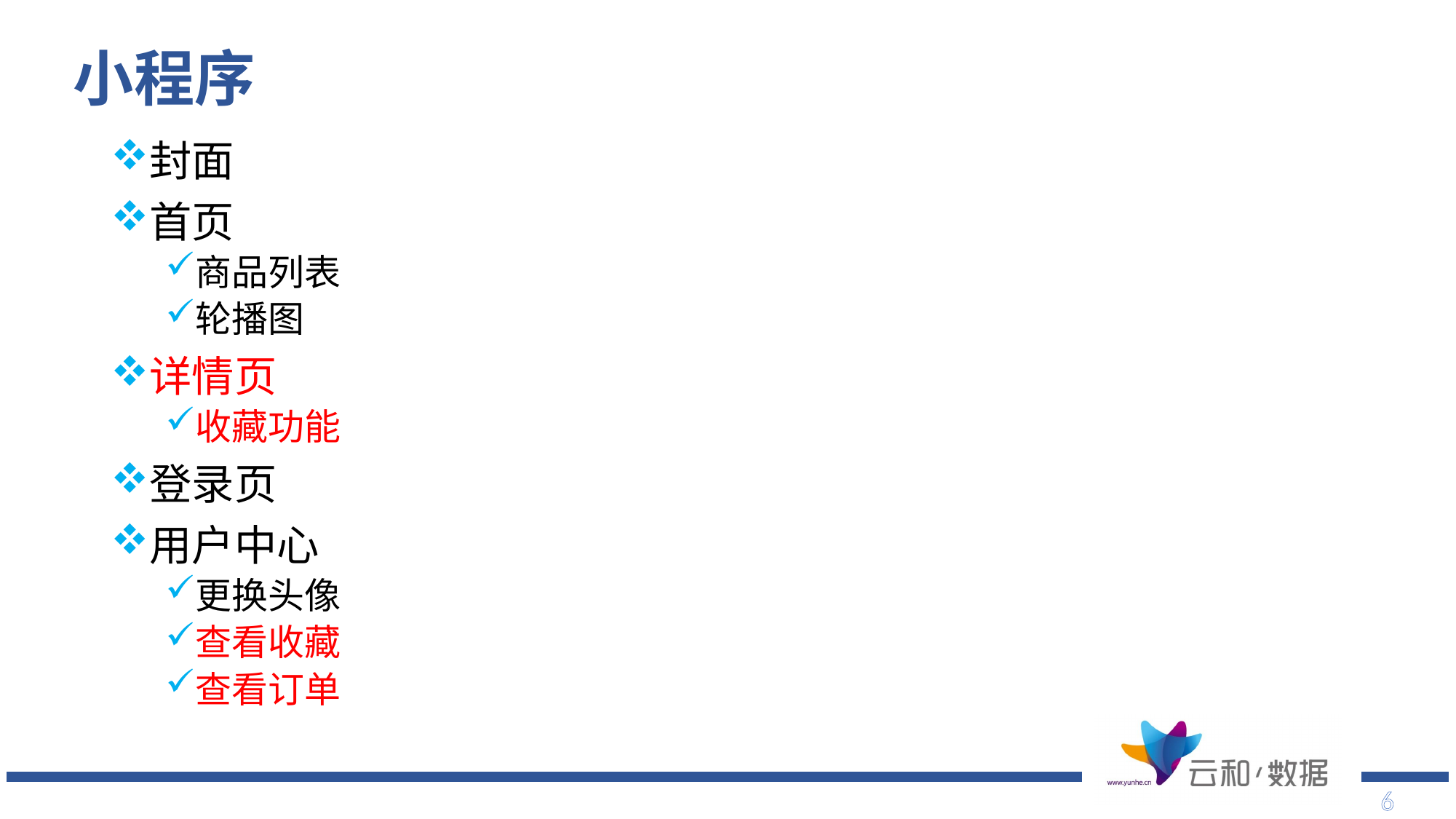

# 小程序
封面
首页
商品列表
轮播图
详情页
收藏功能
登录页
用户中心
更换头像
查看收藏
查看订单